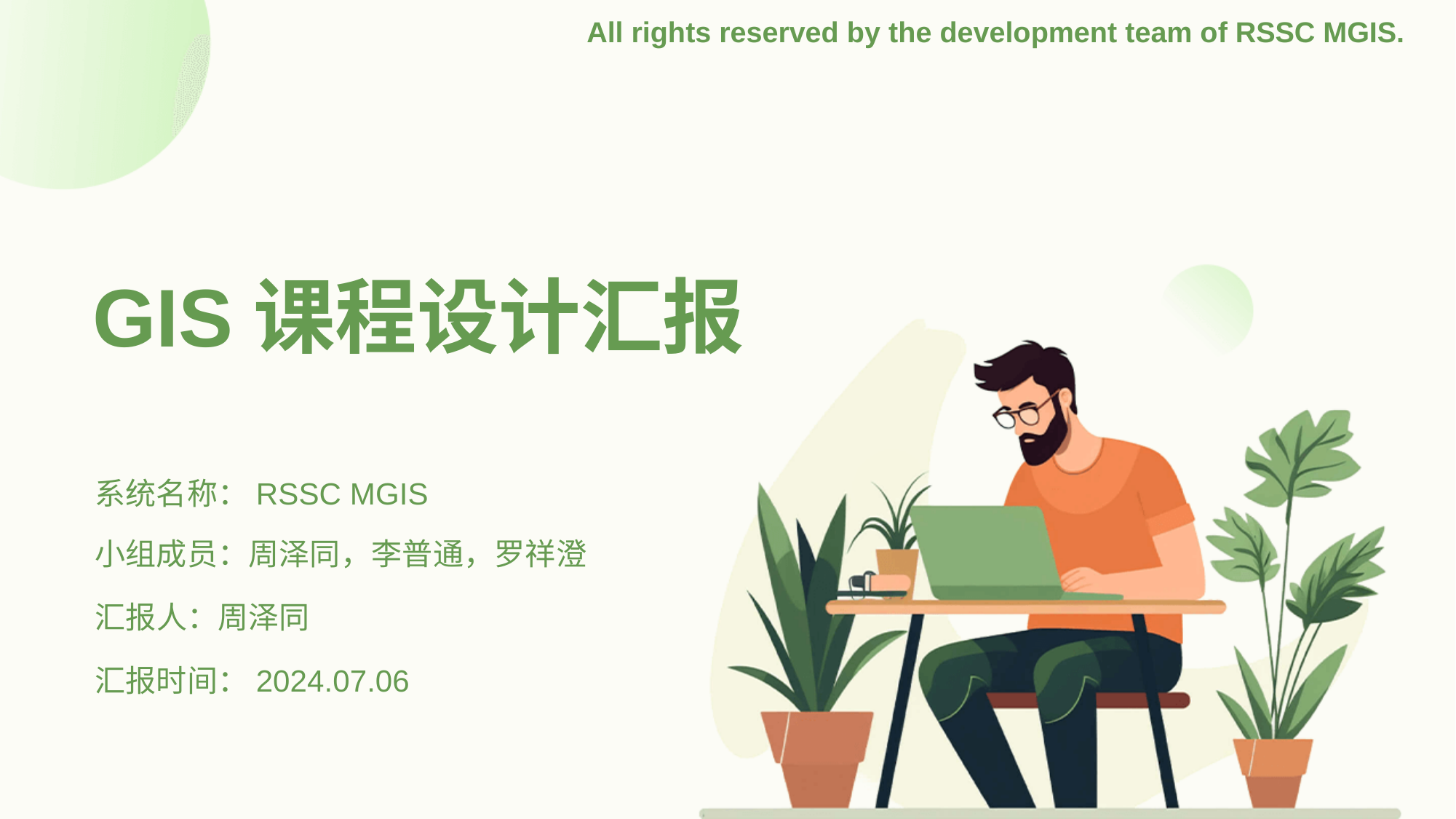

All rights reserved by the development team of RSSC MGIS.
GIS课程设计汇报
系统名称：RSSC MGIS
小组成员：周泽同，李普通，罗祥澄
汇报人：周泽同
汇报时间：2024.07.06